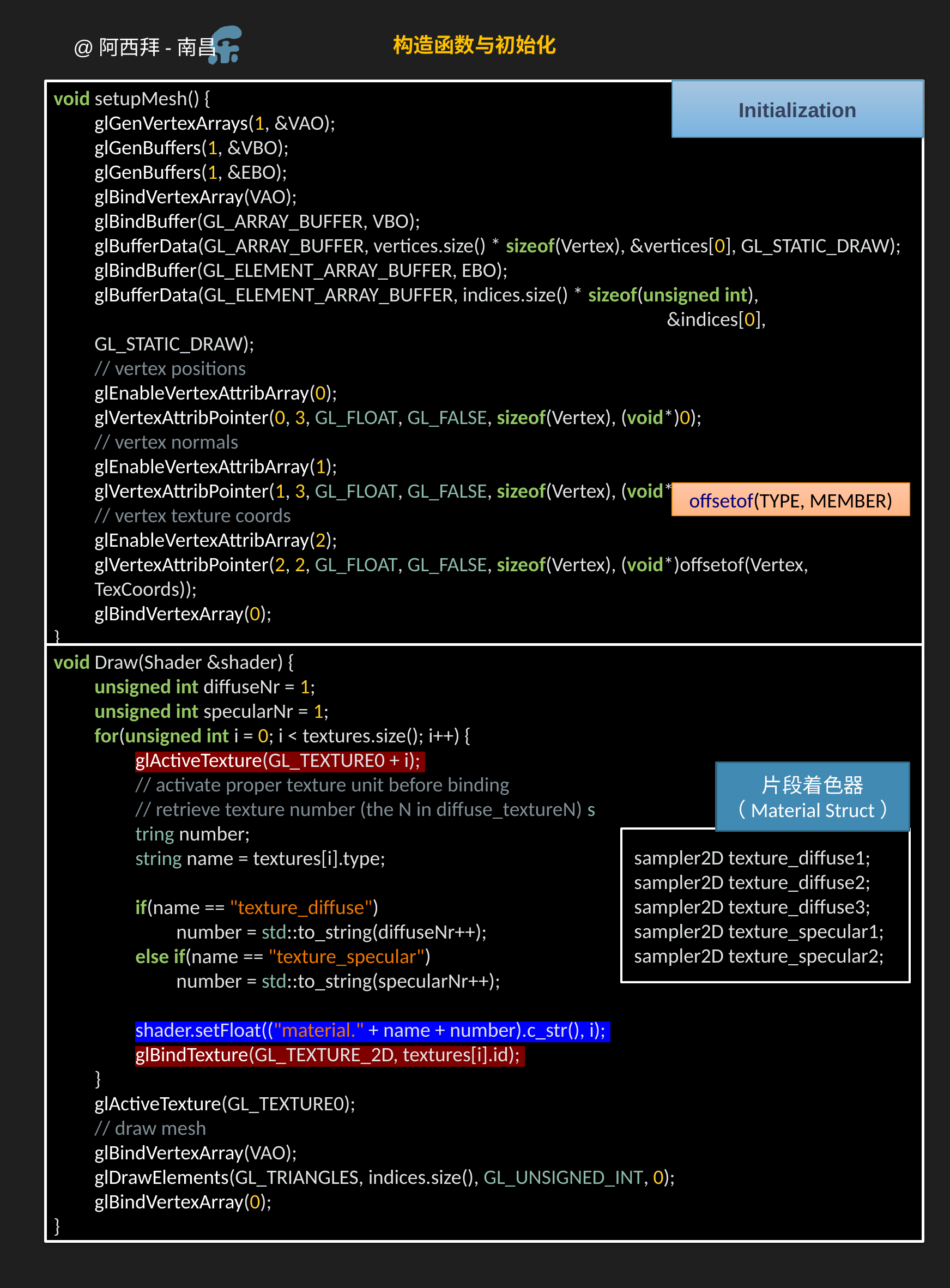

构造函数与初始化
void setupMesh() {
glGenVertexArrays(1, &VAO);
glGenBuffers(1, &VBO);
glGenBuffers(1, &EBO);
glBindVertexArray(VAO);
glBindBuffer(GL_ARRAY_BUFFER, VBO);
glBufferData(GL_ARRAY_BUFFER, vertices.size() * sizeof(Vertex), &vertices[0], GL_STATIC_DRAW);
glBindBuffer(GL_ELEMENT_ARRAY_BUFFER, EBO);
glBufferData(GL_ELEMENT_ARRAY_BUFFER, indices.size() * sizeof(unsigned int),
							&indices[0], GL_STATIC_DRAW);
// vertex positions
glEnableVertexAttribArray(0);
glVertexAttribPointer(0, 3, GL_FLOAT, GL_FALSE, sizeof(Vertex), (void*)0);
// vertex normals
glEnableVertexAttribArray(1);
glVertexAttribPointer(1, 3, GL_FLOAT, GL_FALSE, sizeof(Vertex), (void*)offsetof(Vertex, Normal));
// vertex texture coords
glEnableVertexAttribArray(2);
glVertexAttribPointer(2, 2, GL_FLOAT, GL_FALSE, sizeof(Vertex), (void*)offsetof(Vertex, TexCoords));
glBindVertexArray(0);
}
Initialization
offsetof(TYPE, MEMBER)
void Draw(Shader &shader) {
unsigned int diffuseNr = 1;
unsigned int specularNr = 1;
for(unsigned int i = 0; i < textures.size(); i++) {
glActiveTexture(GL_TEXTURE0 + i);
// activate proper texture unit before binding
// retrieve texture number (the N in diffuse_textureN) s
tring number;
string name = textures[i].type;

if(name == "texture_diffuse")
number = std::to_string(diffuseNr++);
else if(name == "texture_specular")
number = std::to_string(specularNr++);

shader.setFloat(("material." + name + number).c_str(), i);
glBindTexture(GL_TEXTURE_2D, textures[i].id);
}
glActiveTexture(GL_TEXTURE0);
// draw mesh
glBindVertexArray(VAO);
glDrawElements(GL_TRIANGLES, indices.size(), GL_UNSIGNED_INT, 0);
glBindVertexArray(0);
}
片段着色器（Material Struct）
 sampler2D texture_diffuse1;
 sampler2D texture_diffuse2;
 sampler2D texture_diffuse3;
 sampler2D texture_specular1;
 sampler2D texture_specular2;